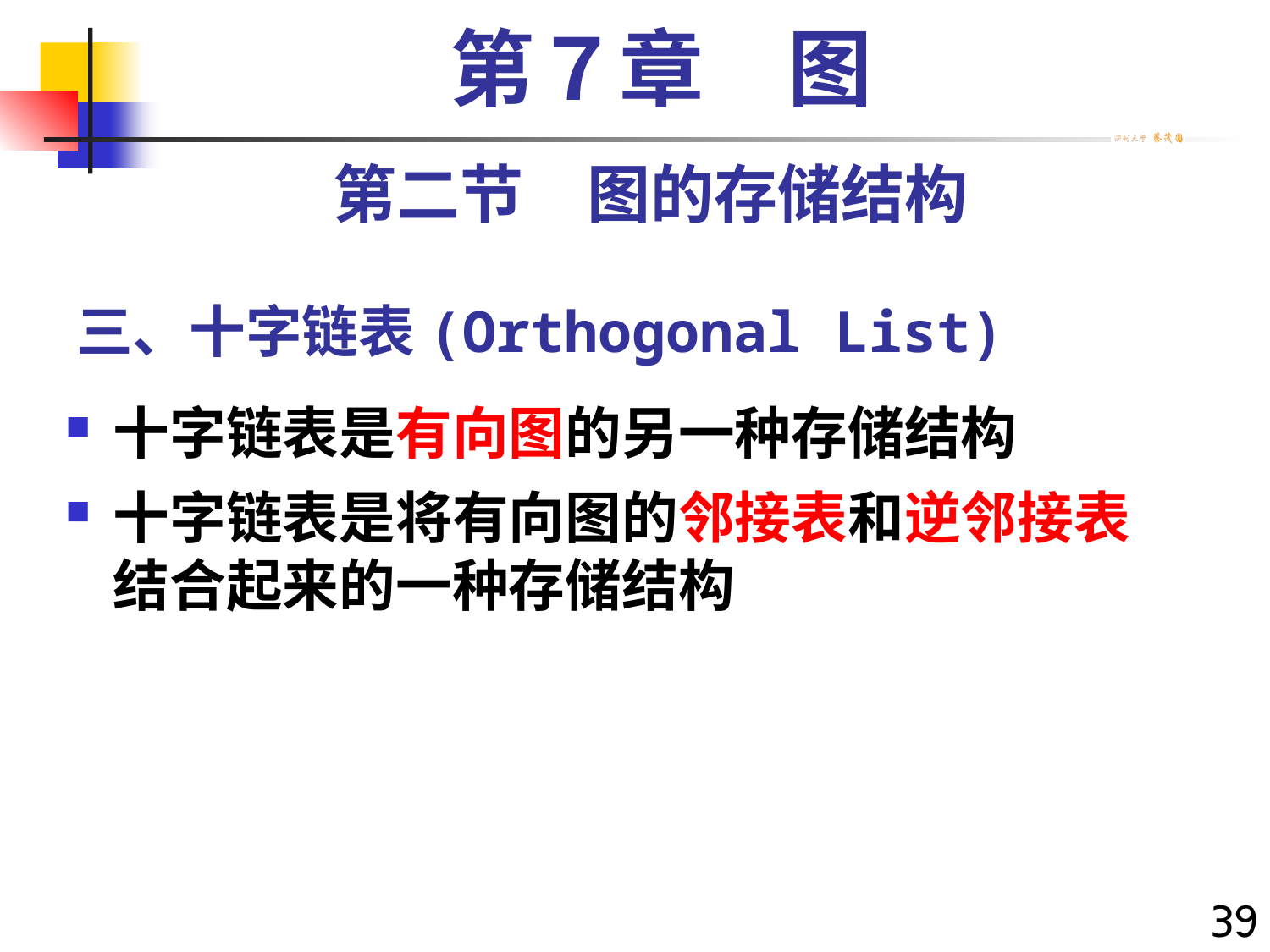

第７章　图
第二节　图的存储结构
# 三、十字链表(Orthogonal List)
十字链表是有向图的另一种存储结构
十字链表是将有向图的邻接表和逆邻接表结合起来的一种存储结构
39